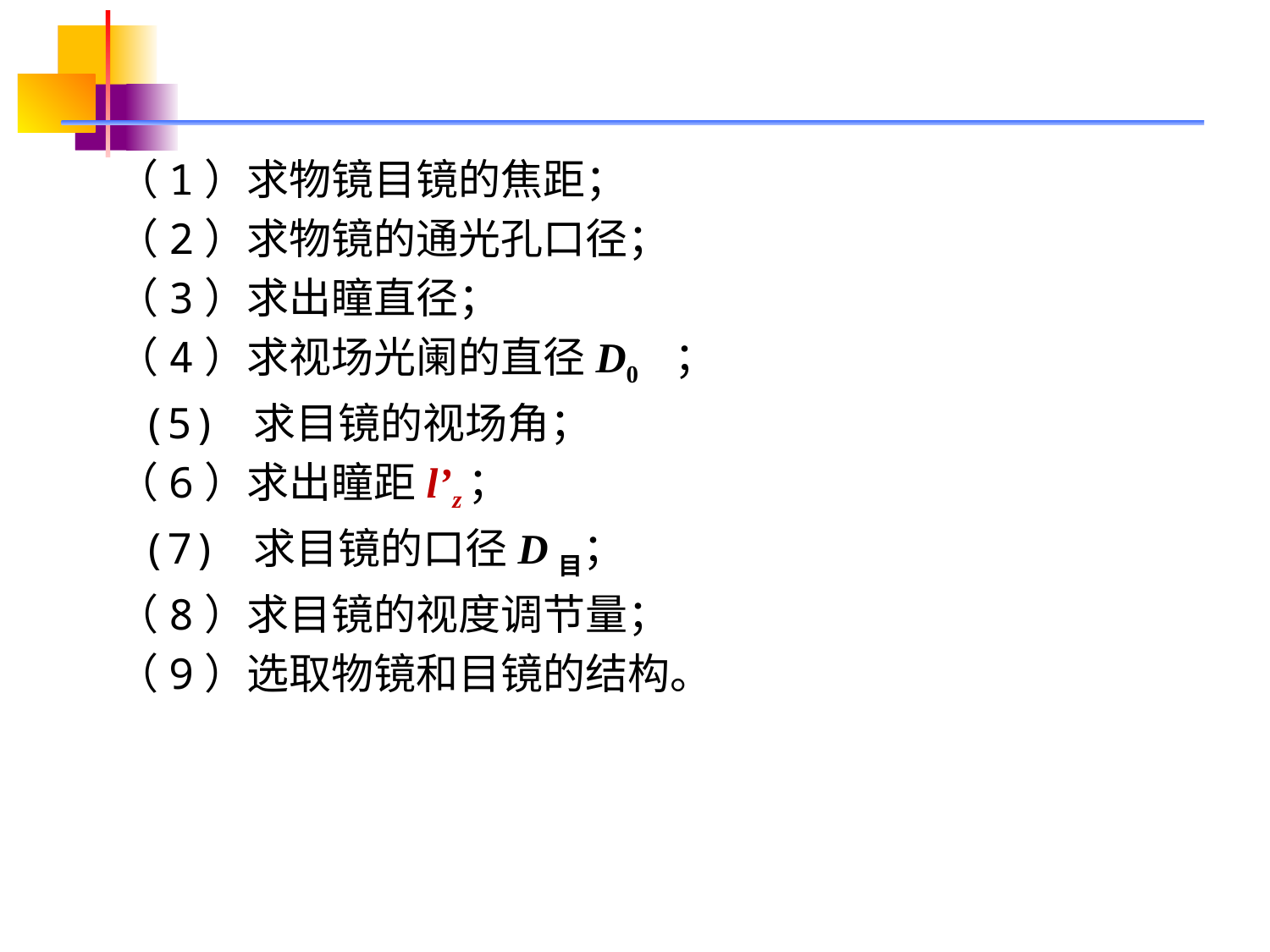

（1）求物镜目镜的焦距；
（2）求物镜的通光孔口径；
（3）求出瞳直径；
（4）求视场光阑的直径D0 ；
 (5) 求目镜的视场角；
（6）求出瞳距l’z；
 (7) 求目镜的口径D目；
（8）求目镜的视度调节量；
（9）选取物镜和目镜的结构。